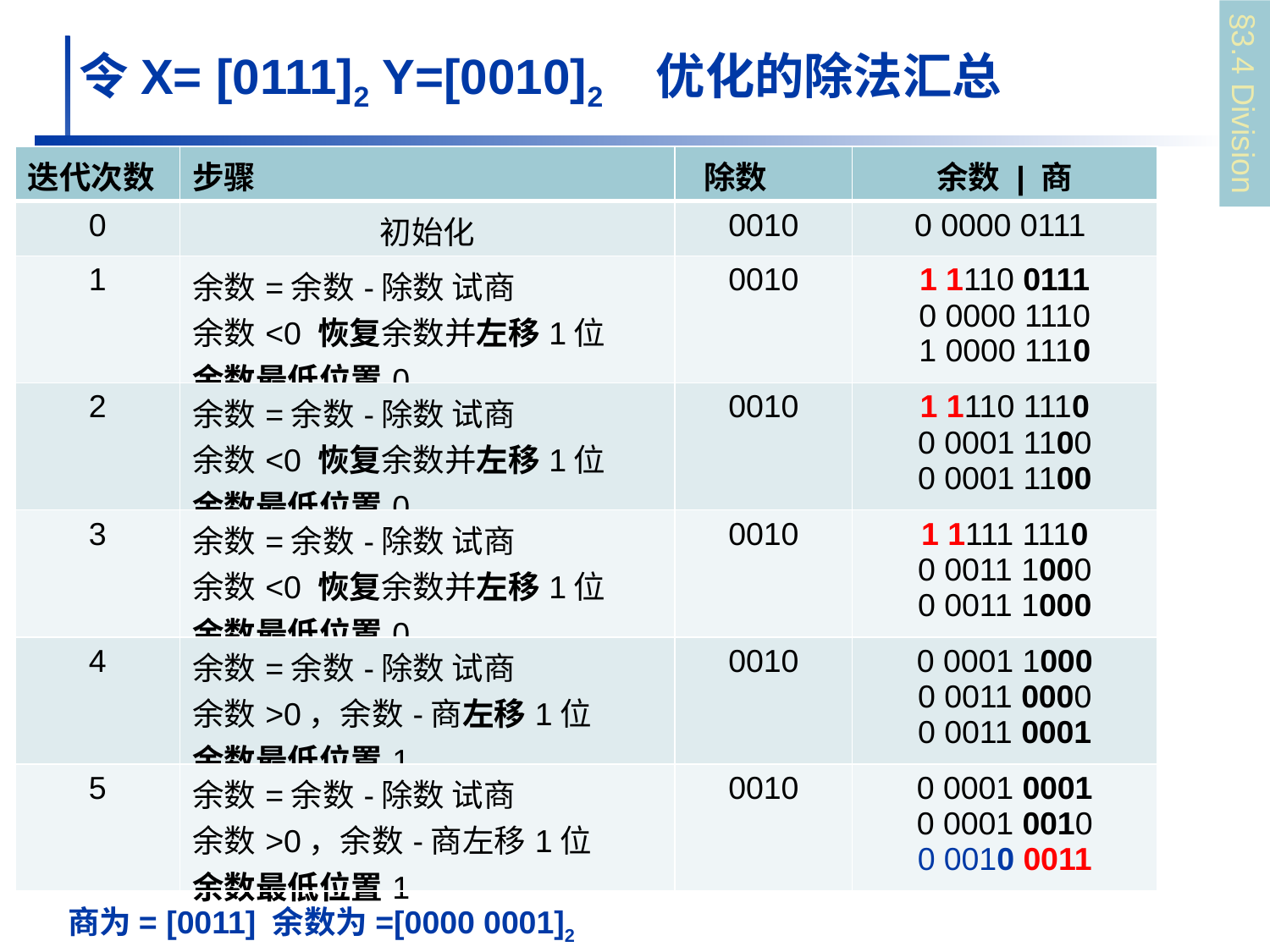

# 令X= [0111]2 Y=[0010]2   优化的除法汇总
§3.4 Division
| 迭代次数 | 步骤 | 除数 | 余数 | 商 |
| --- | --- | --- | --- |
| 0 | 初始化 | 0010 | 0 0000 0111 |
| 1 | 余数=余数-除数 试商 余数<0 恢复余数并左移1位 余数最低位置0 | 0010 | 1 1110 0111 0 0000 1110 1 0000 1110 |
| 2 | 余数=余数-除数 试商 余数<0 恢复余数并左移1位 余数最低位置0 | 0010 | 1 1110 1110 0 0001 1100 0 0001 1100 |
| 3 | 余数=余数-除数 试商 余数<0 恢复余数并左移1位 余数最低位置0 | 0010 | 1 1111 1110 0 0011 1000 0 0011 1000 |
| 4 | 余数=余数-除数 试商 余数>0，余数-商左移1位 余数最低位置1 | 0010 | 0 0001 1000 0 0011 0000 0 0011 0001 |
| 5 | 余数=余数-除数 试商 余数>0，余数-商左移1位 余数最低位置1 | 0010 | 0 0001 0001 0 0001 0010 0 0010 0011 |
商为= [0011] 余数为=[0000 0001]2